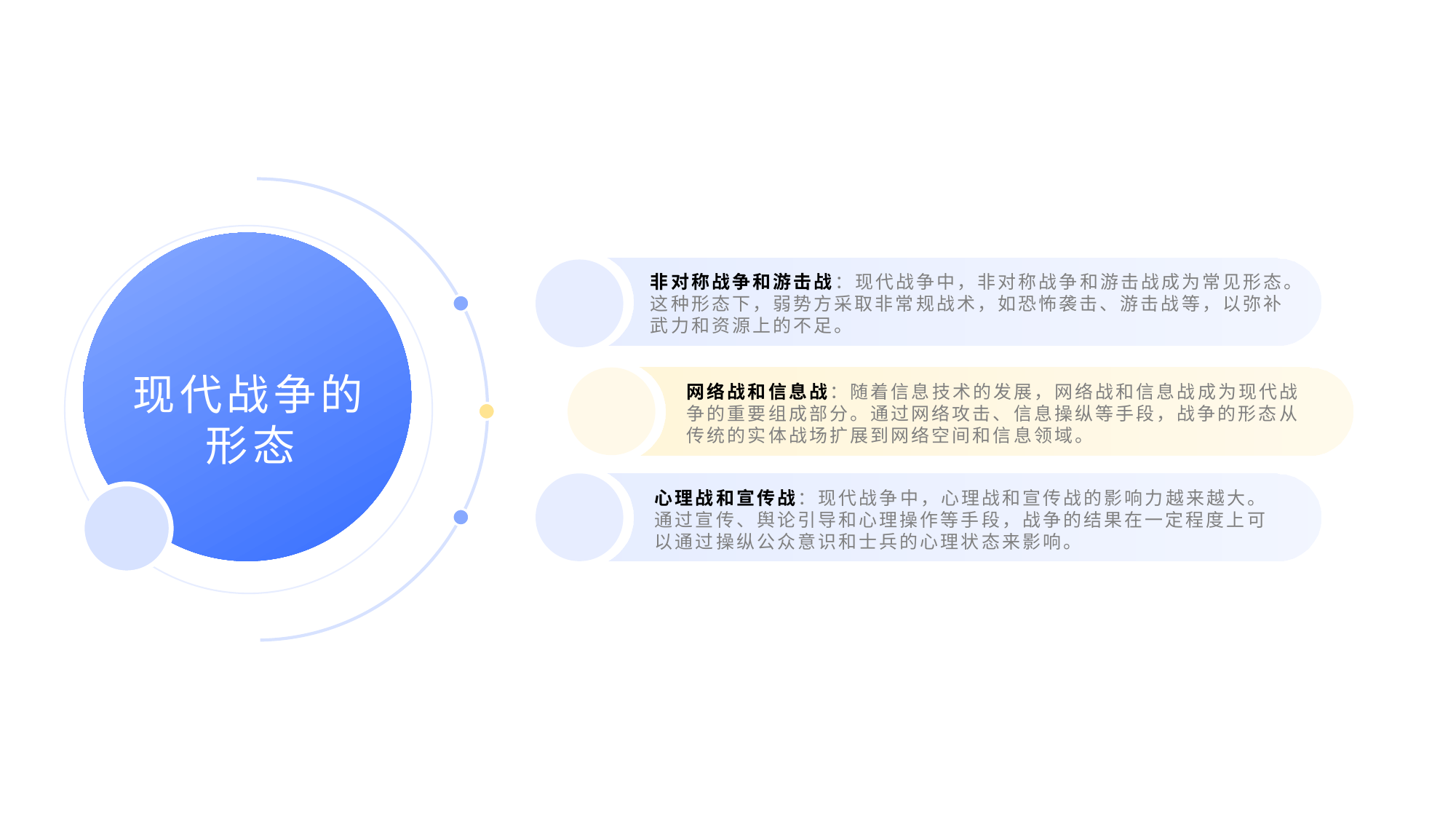

非对称战争和游击战
非对称战争和游击战：现代战争中，非对称战争和游击战成为常见形态。这种形态下，弱势方采取非常规战术，如恐怖袭击、游击战等，以弥补武力和资源上的不足。

现代战争的形态

网络战和信息战：随着信息技术的发展，网络战和信息战成为现代战争的重要组成部分。通过网络攻击、信息操纵等手段，战争的形态从传统的实体战场扩展到网络空间和信息领域。

心理战和宣传战：现代战争中，心理战和宣传战的影响力越来越大。通过宣传、舆论引导和心理操作等手段，战争的结果在一定程度上可以通过操纵公众意识和士兵的心理状态来影响。